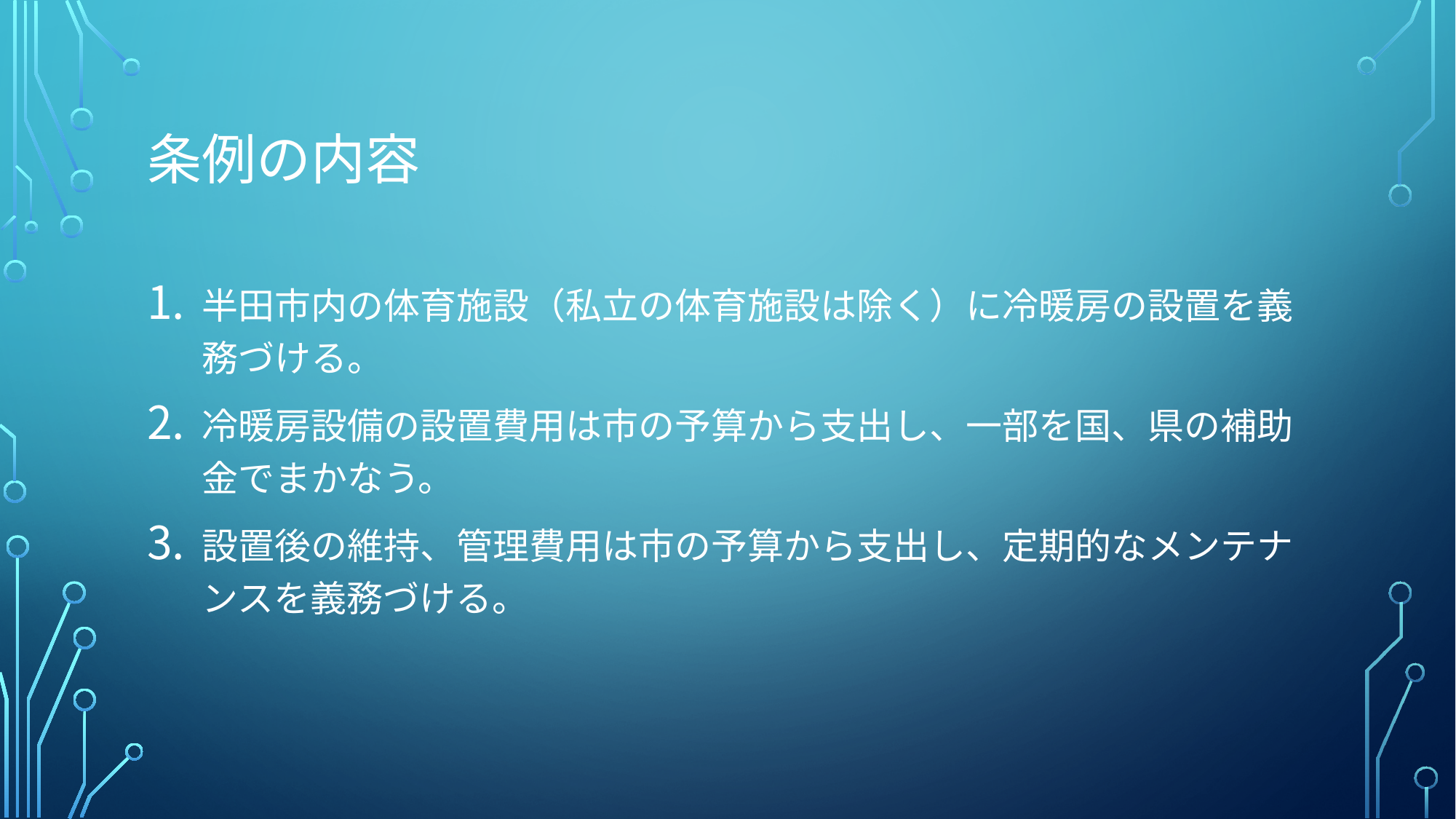

# 条例の内容
半田市内の体育施設（私立の体育施設は除く）に冷暖房の設置を義務づける。
冷暖房設備の設置費用は市の予算から支出し、一部を国、県の補助金でまかなう。
設置後の維持、管理費用は市の予算から支出し、定期的なメンテナンスを義務づける。